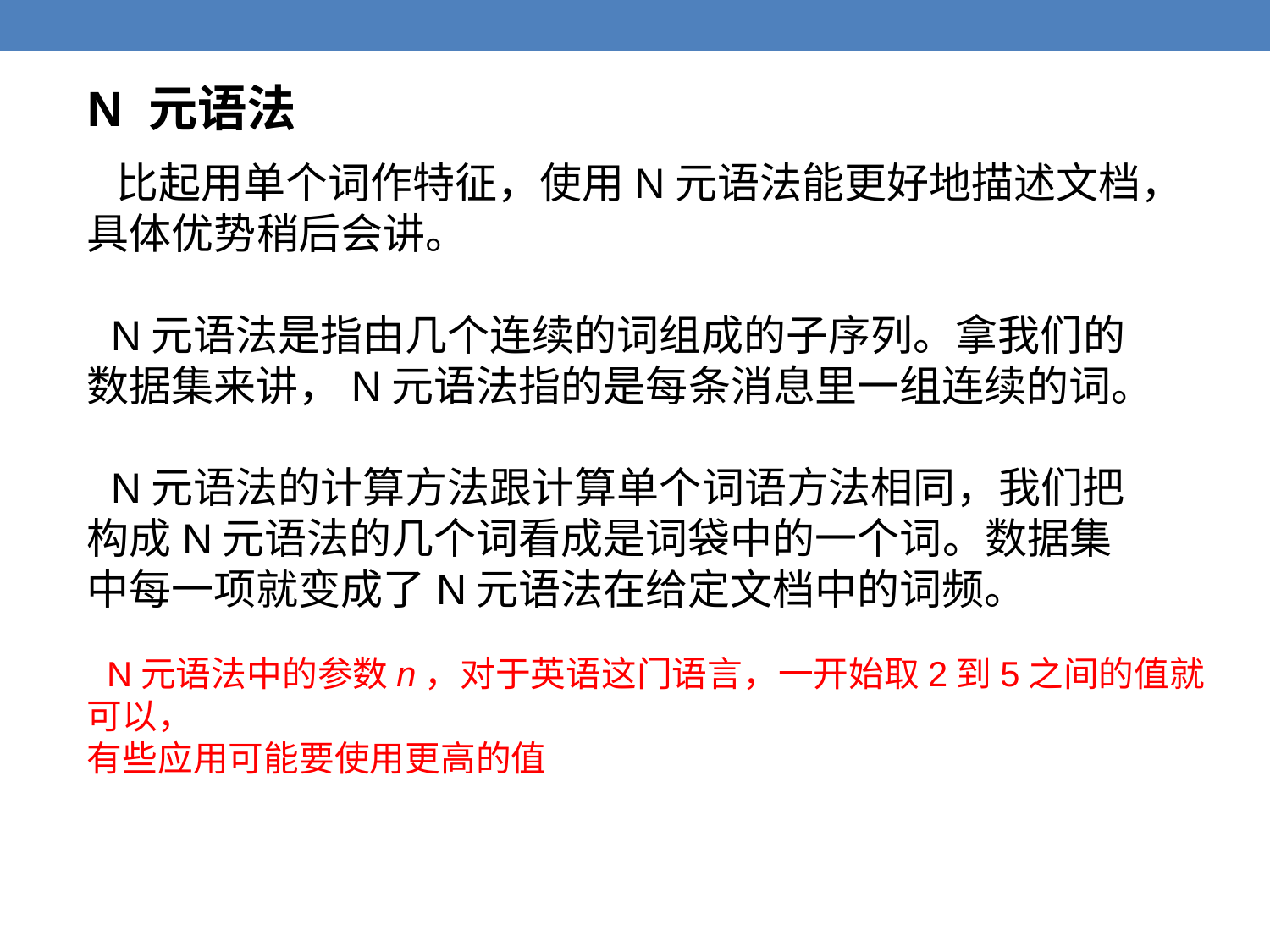

N 元语法
  比起用单个词作特征，使用N元语法能更好地描述文档，具体优势稍后会讲。

  N元语法是指由几个连续的词组成的子序列。拿我们的数据集来讲，N元语法指的是每条消息里一组连续的词。

  N元语法的计算方法跟计算单个词语方法相同，我们把构成N元语法的几个词看成是词袋中的一个词。数据集中每一项就变成了N元语法在给定文档中的词频。
  N元语法中的参数n，对于英语这门语言，一开始取2到5之间的值就可以，
有些应用可能要使用更高的值